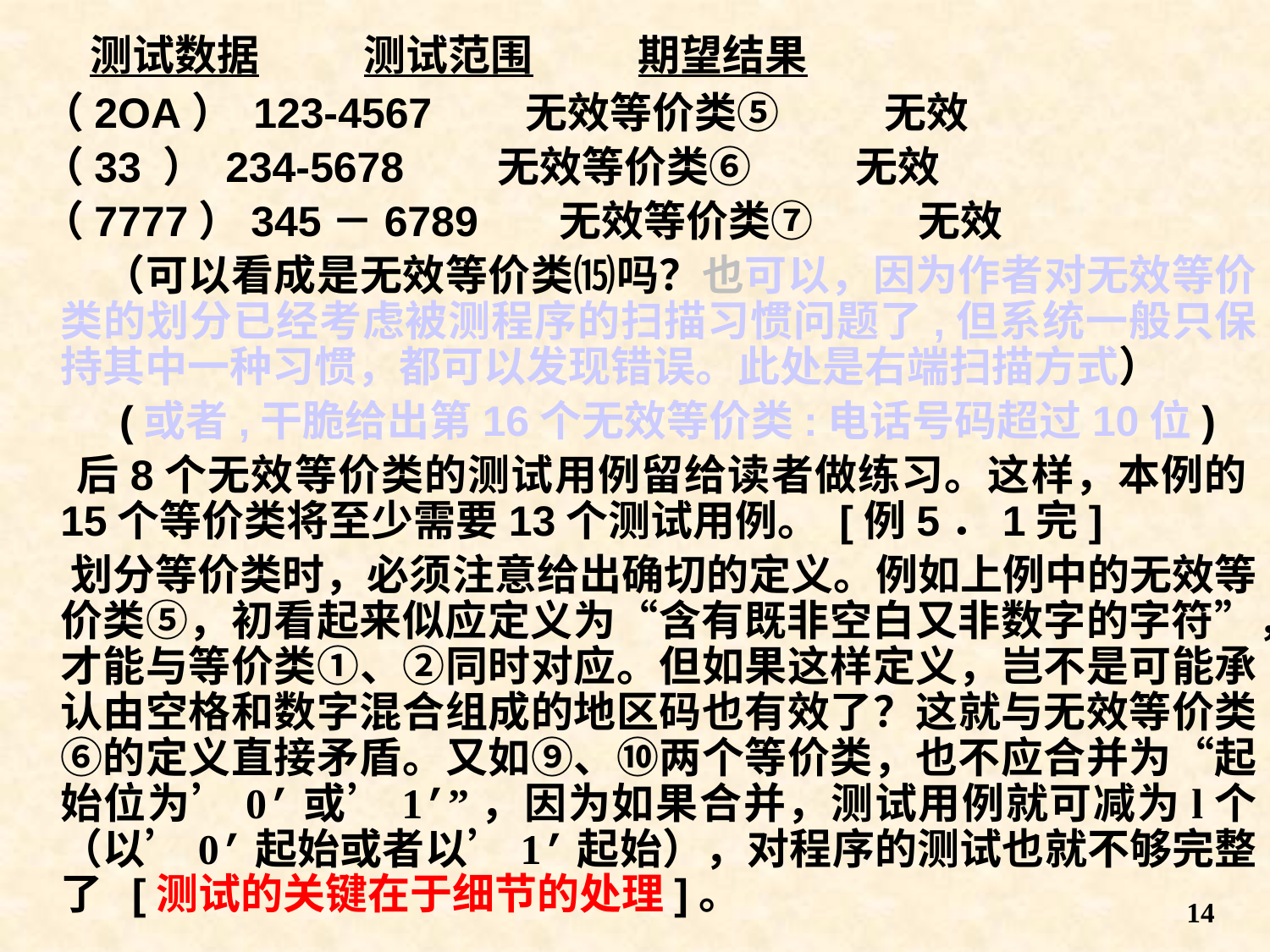

测试数据           测试范围           期望结果
  （2OA） 123-4567       无效等价类⑤           无效
  （33 ） 234-5678       无效等价类⑥           无效
  （7777）345－6789      无效等价类⑦           无效
        （可以看成是无效等价类⒂吗？也可以，因为作者对无效等价类的划分已经考虑被测程序的扫描习惯问题了,但系统一般只保持其中一种习惯，都可以发现错误。此处是右端扫描方式）
         (或者,干脆给出第16个无效等价类:电话号码超过10位)
     后8个无效等价类的测试用例留给读者做练习。这样，本例的15个等价类将至少需要13个测试用例。 [例5．1完]
     划分等价类时，必须注意给出确切的定义。例如上例中的无效等价类⑤，初看起来似应定义为“含有既非空白又非数字的字符”，才能与等价类①、②同时对应。但如果这样定义，岂不是可能承认由空格和数字混合组成的地区码也有效了？这就与无效等价类⑥的定义直接矛盾。又如⑨、⑩两个等价类，也不应合并为“起始位为’0’或’1’”，因为如果合并，测试用例就可减为l个（以’0’起始或者以’1’起始），对程序的测试也就不够完整了  [测试的关键在于细节的处理]。

14